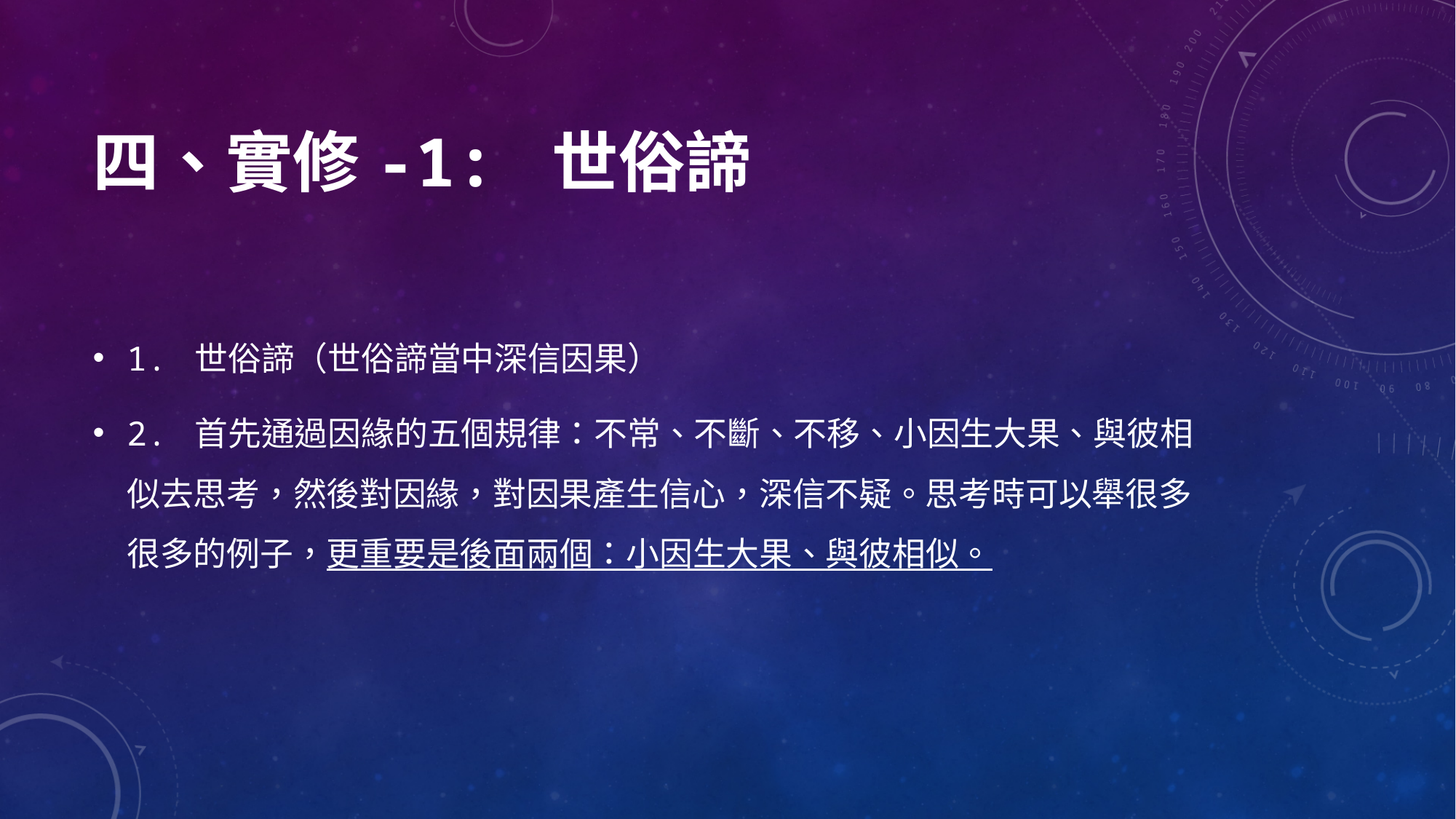

# 四、實修-1: 世俗諦
1. 世俗諦（世俗諦當中深信因果）
2. 首先通過因緣的五個規律：不常、不斷、不移、小因生大果、與彼相似去思考，然後對因緣，對因果產生信心，深信不疑。思考時可以舉很多很多的例子，更重要是後面兩個：小因生大果、與彼相似。